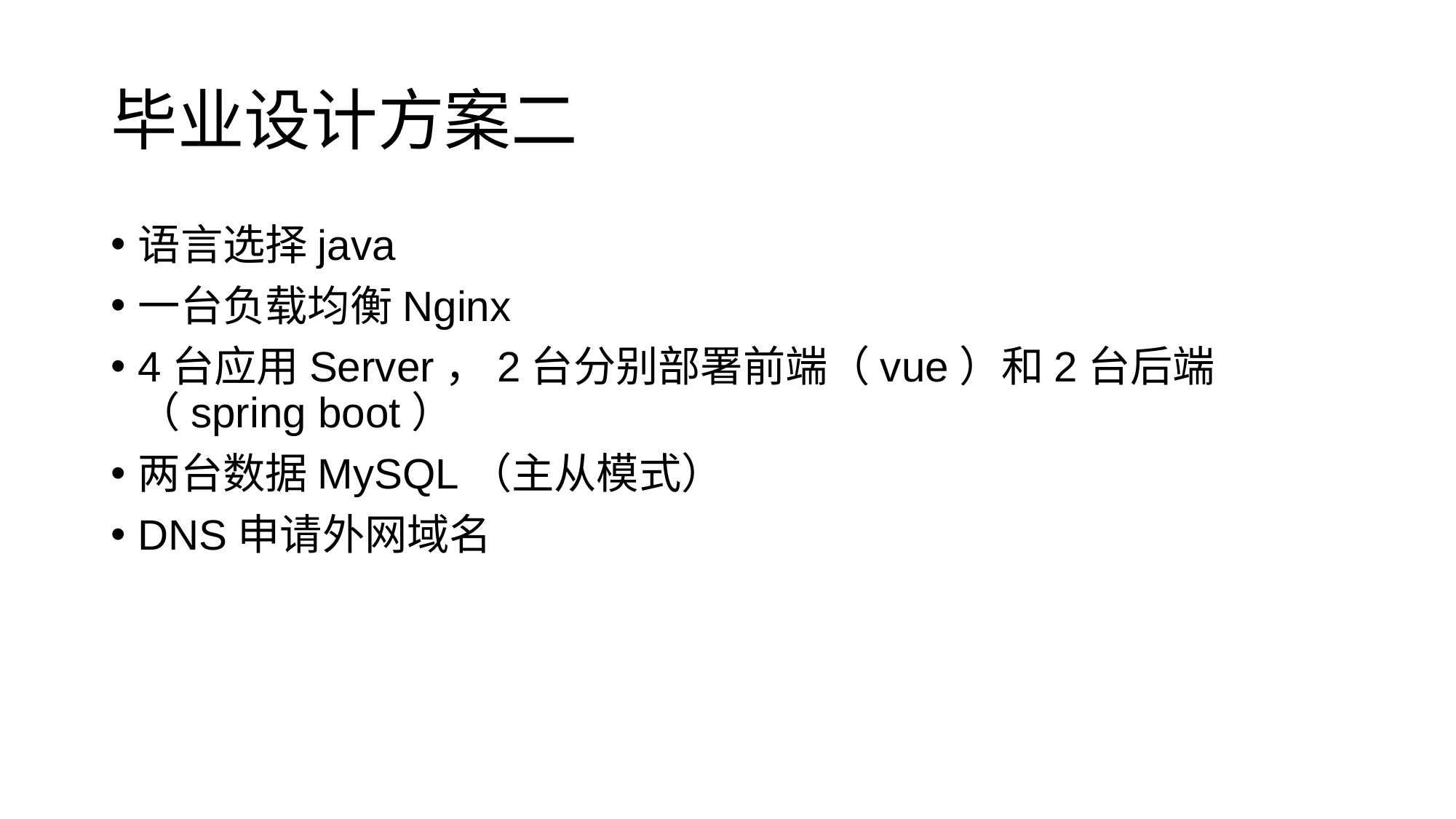

# 毕业设计方案二
语言选择java
一台负载均衡Nginx
4台应用Server，2台分别部署前端（vue）和2台后端（spring boot）
两台数据MySQL（主从模式）
DNS申请外网域名